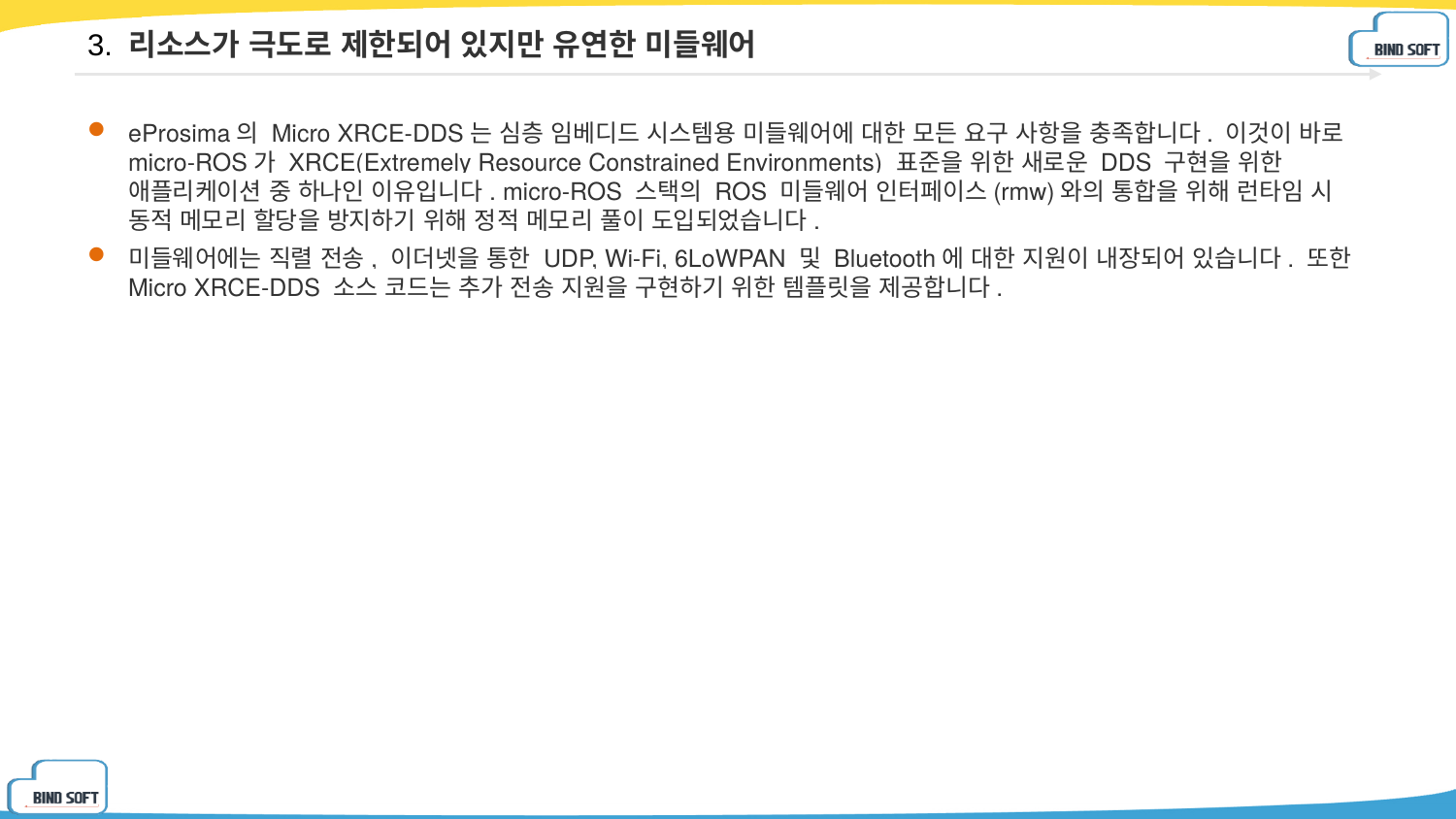

# 3. 리소스가 극도로 제한되어 있지만 유연한 미들웨어
eProsima의 Micro XRCE-DDS는 심층 임베디드 시스템용 미들웨어에 대한 모든 요구 사항을 충족합니다. 이것이 바로 micro-ROS가 XRCE(Extremely Resource Constrained Environments) 표준을 위한 새로운 DDS 구현을 위한 애플리케이션 중 하나인 이유입니다. micro-ROS 스택의 ROS 미들웨어 인터페이스(rmw)와의 통합을 위해 런타임 시 동적 메모리 할당을 방지하기 위해 정적 메모리 풀이 도입되었습니다.
미들웨어에는 직렬 전송, 이더넷을 통한 UDP, Wi-Fi, 6LoWPAN 및 Bluetooth에 대한 지원이 내장되어 있습니다. 또한 Micro XRCE-DDS 소스 코드는 추가 전송 지원을 구현하기 위한 템플릿을 제공합니다.